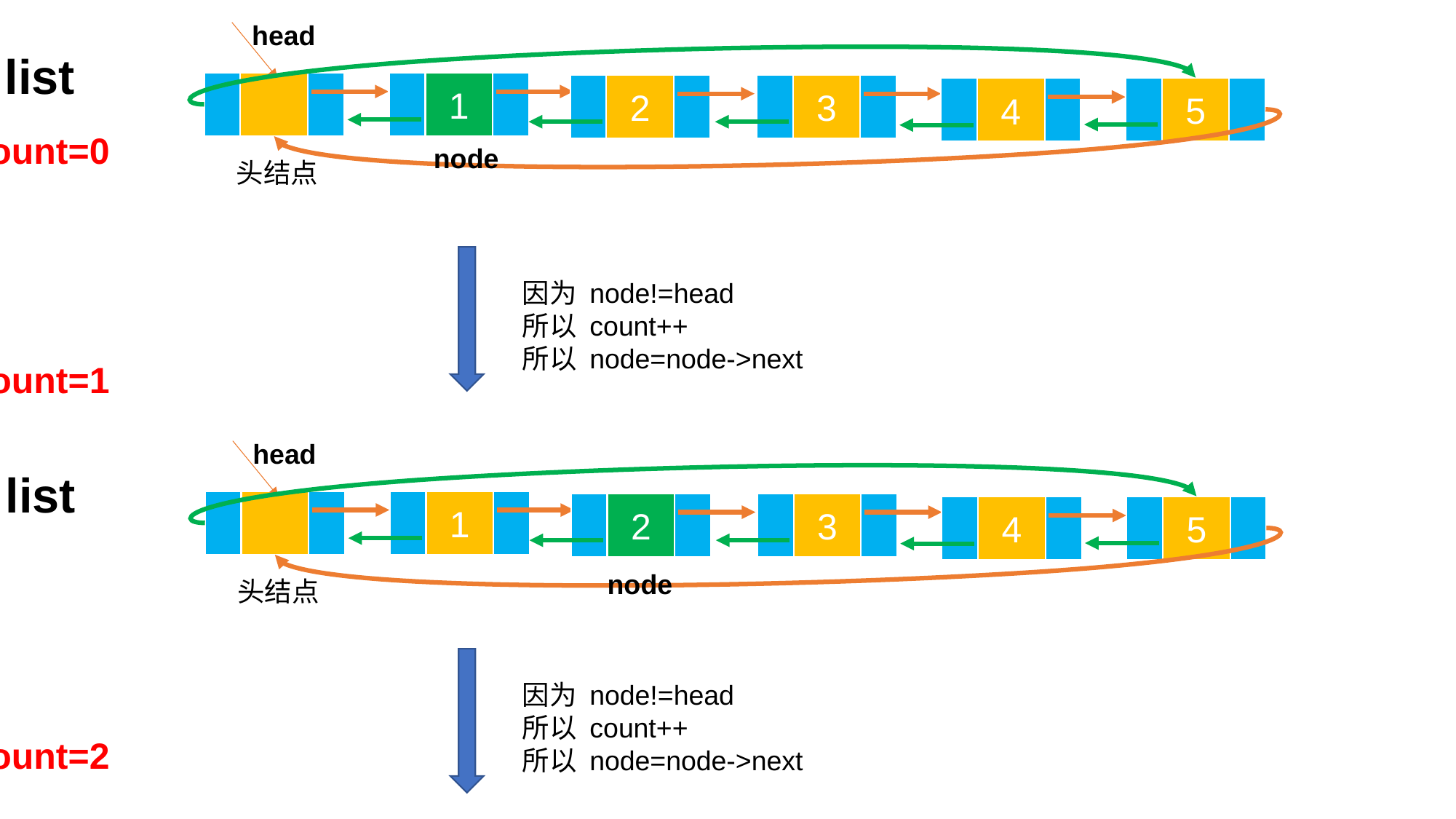

head
list

1

2

3

5

4

count=0
node
头结点

因为 node!=head
所以 count++
所以 node=node->next
count=1
head
list

1

2

3

5

4

node
头结点

因为 node!=head
所以 count++
所以 node=node->next
count=2
head
list

1

2

3

5

4

node
头结点

因为 node!=head
所以 count++
所以 node=node->next
count=3
head
list

1

2

3

5

4

头结点
node

因为 node!=head
所以 count++
所以 node=node->next
count=4
head
list

1

2

3

5

4

头结点
node

因为 node!=head
所以 count++
所以 node=node->next
count=5
head
list

1

2

3

5

4

头结点
node

因为 node==head
所以 return count
count=5